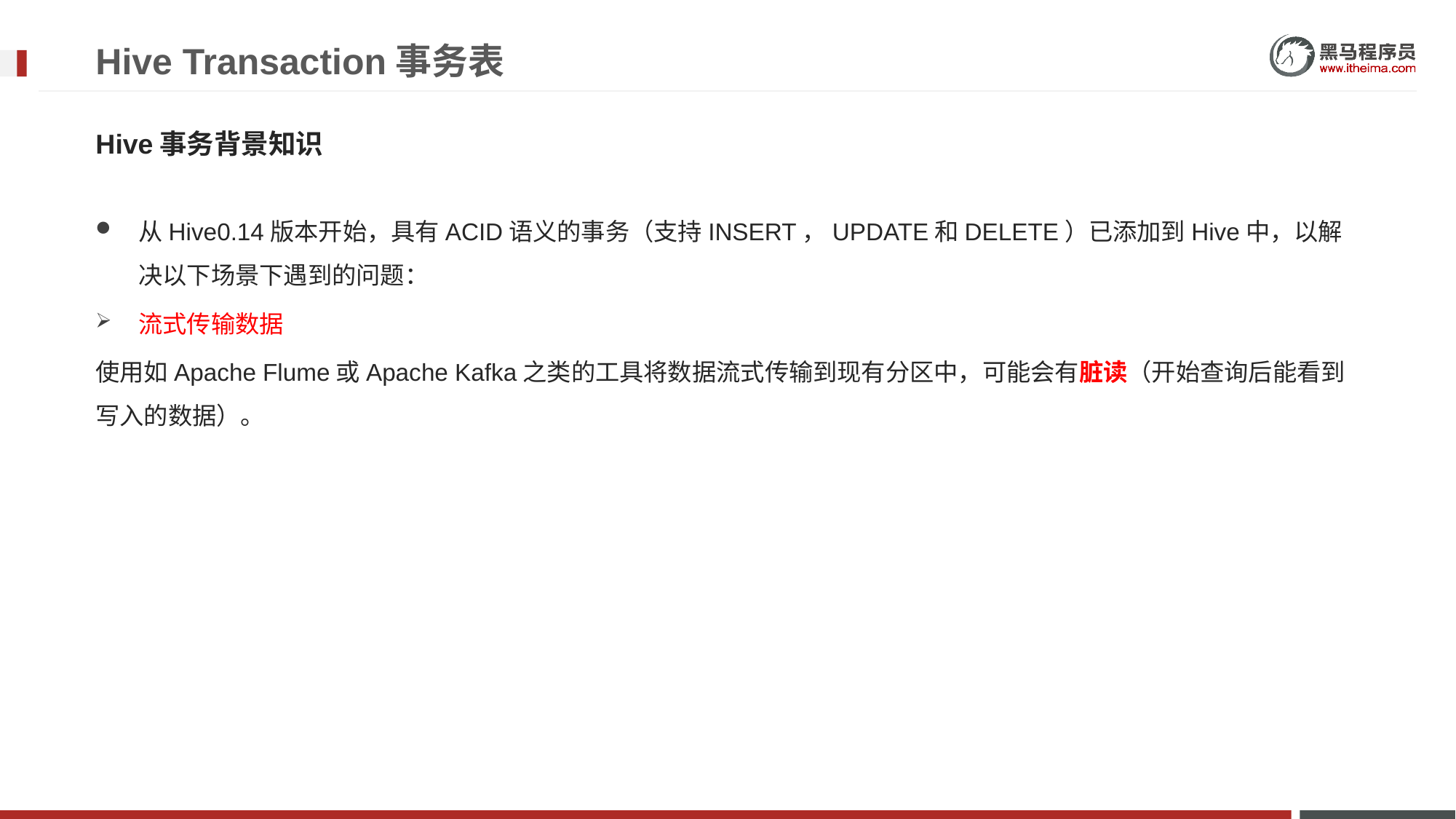

# Hive Transaction事务表
Hive事务背景知识
从Hive0.14版本开始，具有ACID语义的事务（支持INSERT，UPDATE和DELETE）已添加到Hive中，以解决以下场景下遇到的问题：
流式传输数据
使用如Apache Flume或Apache Kafka之类的工具将数据流式传输到现有分区中，可能会有脏读（开始查询后能看到写入的数据）。